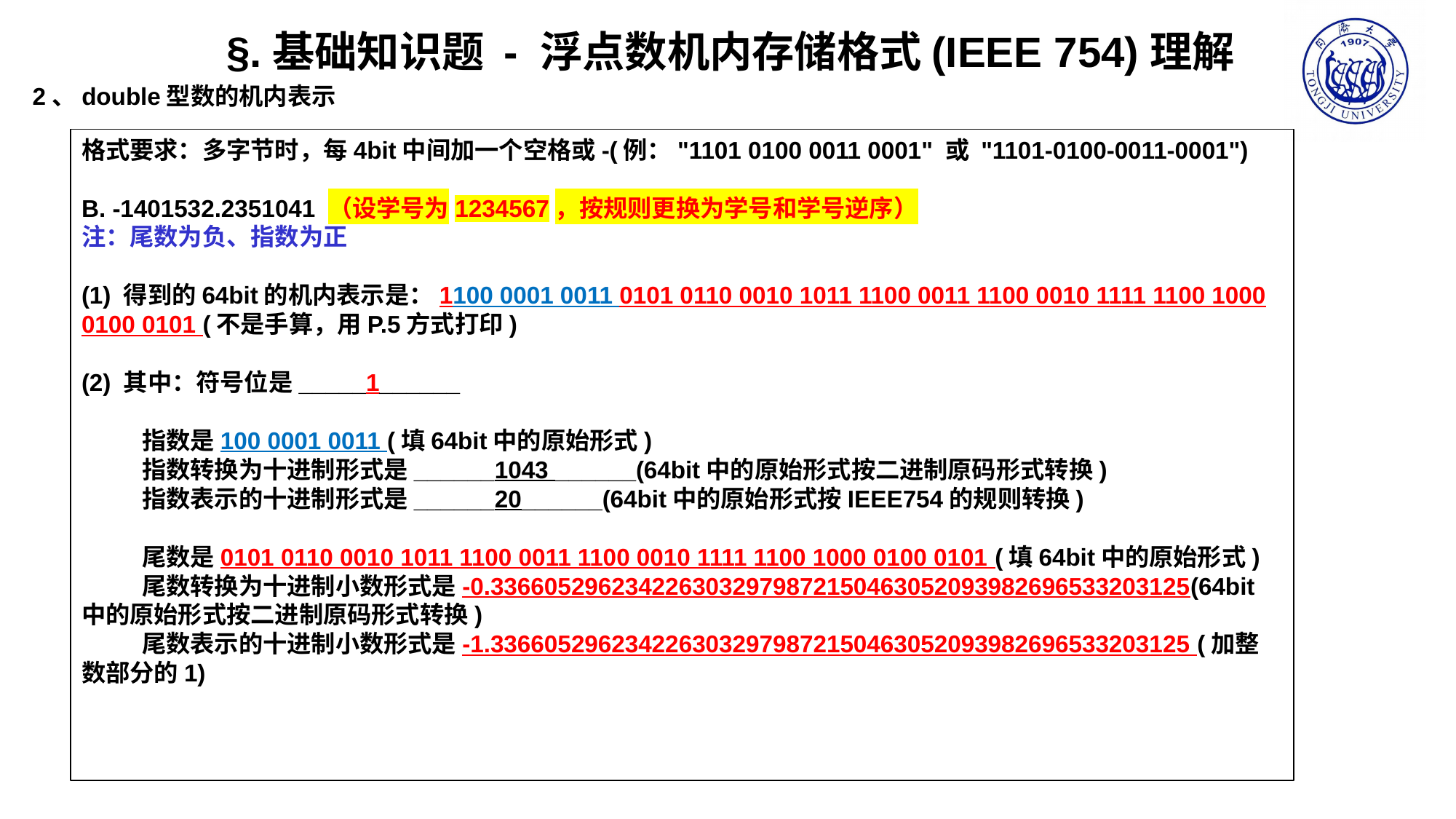

§.基础知识题 - 浮点数机内存储格式(IEEE 754)理解
2、double型数的机内表示
格式要求：多字节时，每4bit中间加一个空格或-(例："1101 0100 0011 0001" 或 "1101-0100-0011-0001")

B. -1401532.2351041 （设学号为1234567，按规则更换为学号和学号逆序）
注：尾数为负、指数为正

(1) 得到的64bit的机内表示是：1100 0001 0011 0101 0110 0010 1011 1100 0011 1100 0010 1111 1100 1000 0100 0101 (不是手算，用P.5方式打印)

(2) 其中：符号位是_____1______

          指数是100 0001 0011 (填64bit中的原始形式)
          指数转换为十进制形式是______1043 ______(64bit中的原始形式按二进制原码形式转换)
          指数表示的十进制形式是______20______(64bit中的原始形式按IEEE754的规则转换)

          尾数是0101 0110 0010 1011 1100 0011 1100 0010 1111 1100 1000 0100 0101 (填64bit中的原始形式)
          尾数转换为十进制小数形式是-0.3366052962342263032979872150463052093982696533203125(64bit中的原始形式按二进制原码形式转换)
          尾数表示的十进制小数形式是-1.3366052962342263032979872150463052093982696533203125 (加整数部分的1)